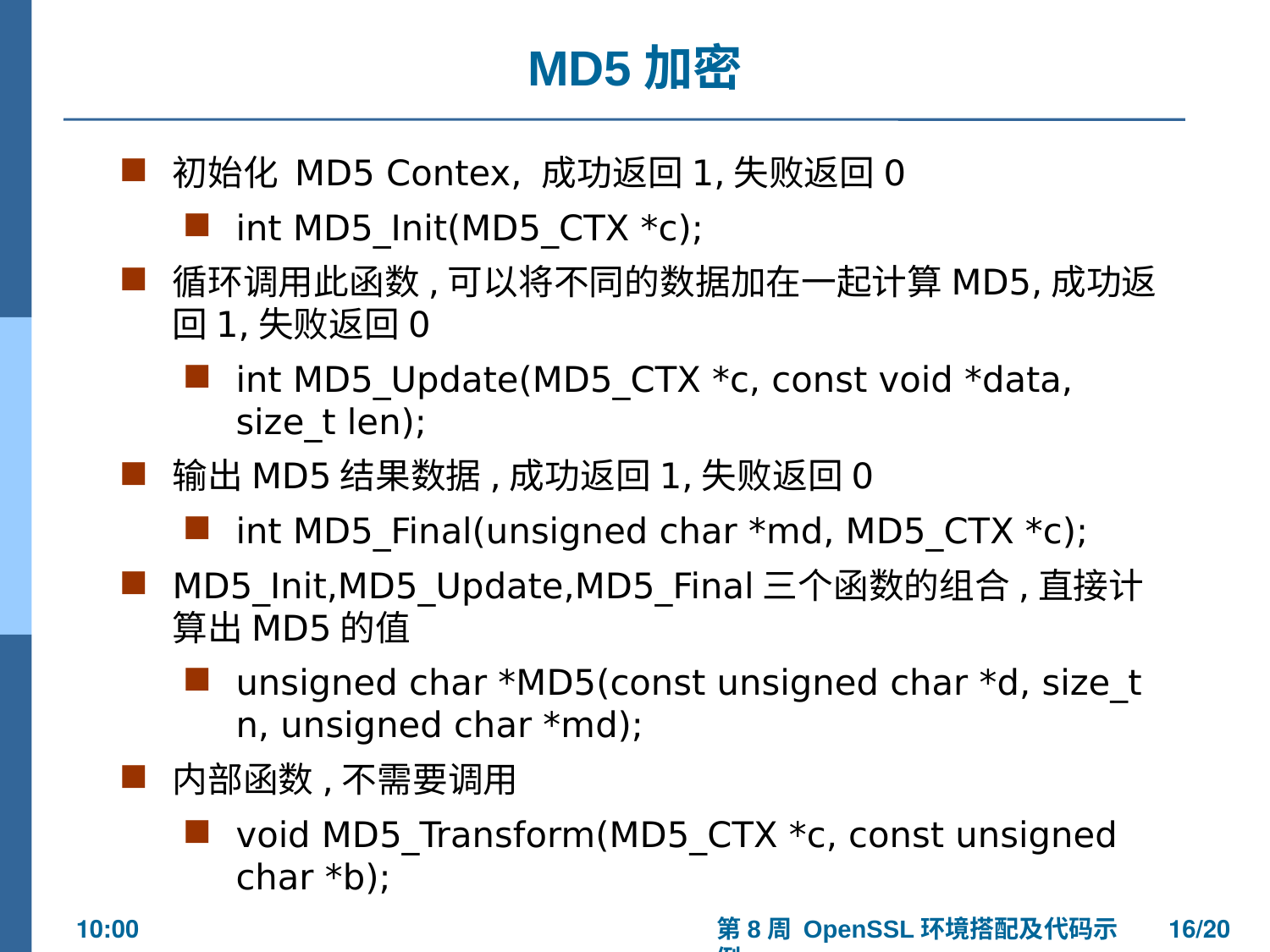

MD5加密
初始化 MD5 Contex, 成功返回1,失败返回0
int MD5_Init(MD5_CTX *c);
循环调用此函数,可以将不同的数据加在一起计算MD5,成功返回1,失败返回0
int MD5_Update(MD5_CTX *c, const void *data, size_t len);
输出MD5结果数据,成功返回1,失败返回0
int MD5_Final(unsigned char *md, MD5_CTX *c);
MD5_Init,MD5_Update,MD5_Final三个函数的组合,直接计算出MD5的值
unsigned char *MD5(const unsigned char *d, size_t n, unsigned char *md);
内部函数,不需要调用
void MD5_Transform(MD5_CTX *c, const unsigned char *b);